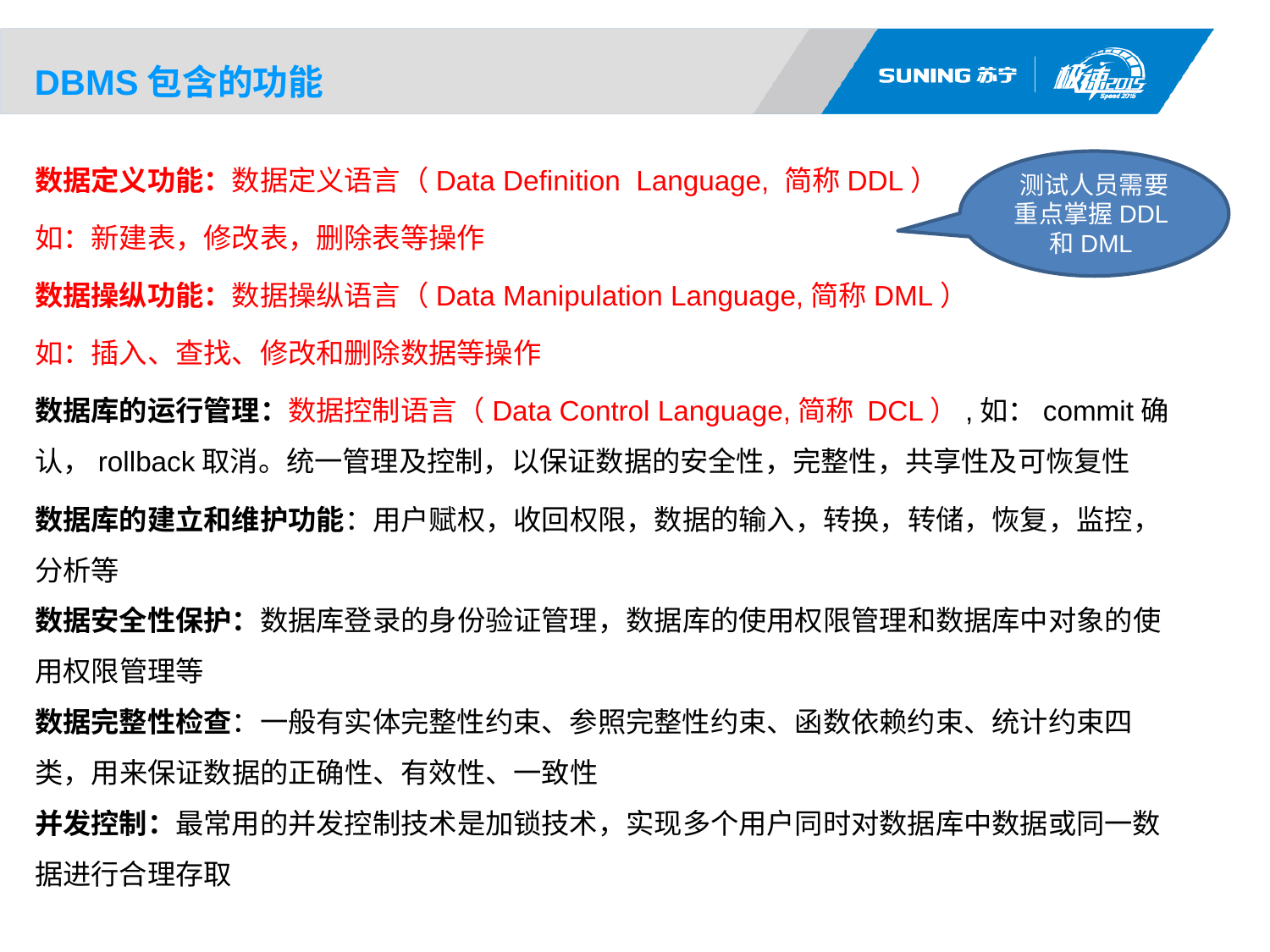

DBMS包含的功能
数据定义功能：数据定义语言（Data Definition  Language, 简称DDL）
如：新建表，修改表，删除表等操作
数据操纵功能：数据操纵语言（Data Manipulation Language,简称DML）
如：插入、查找、修改和删除数据等操作
数据库的运行管理：数据控制语言（Data Control Language,简称 DCL）,如：commit确认，rollback取消。统一管理及控制，以保证数据的安全性，完整性，共享性及可恢复性
数据库的建立和维护功能：用户赋权，收回权限，数据的输入，转换，转储，恢复，监控，分析等
数据安全性保护：数据库登录的身份验证管理，数据库的使用权限管理和数据库中对象的使用权限管理等
数据完整性检查：一般有实体完整性约束、参照完整性约束、函数依赖约束、统计约束四类，用来保证数据的正确性、有效性、一致性
并发控制：最常用的并发控制技术是加锁技术，实现多个用户同时对数据库中数据或同一数据进行合理存取
测试人员需要重点掌握DDL和DML